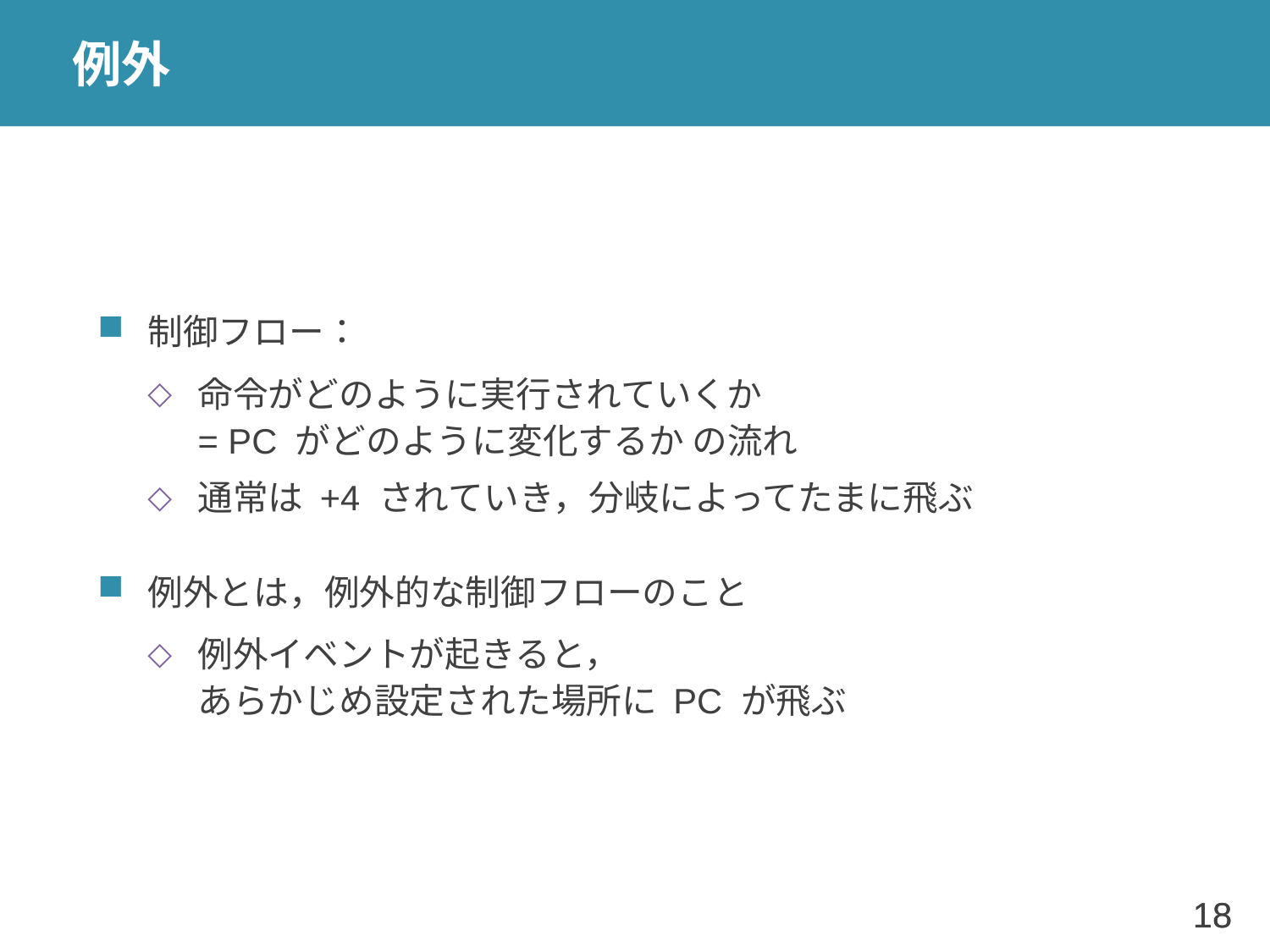

# 例外
制御フロー：
命令がどのように実行されていくか
= PC がどのように変化するか の流れ
通常は +4 されていき，分岐によってたまに飛ぶ
例外とは，例外的な制御フローのこと
例外イベントが起きると，
あらかじめ設定された場所に PC が飛ぶ